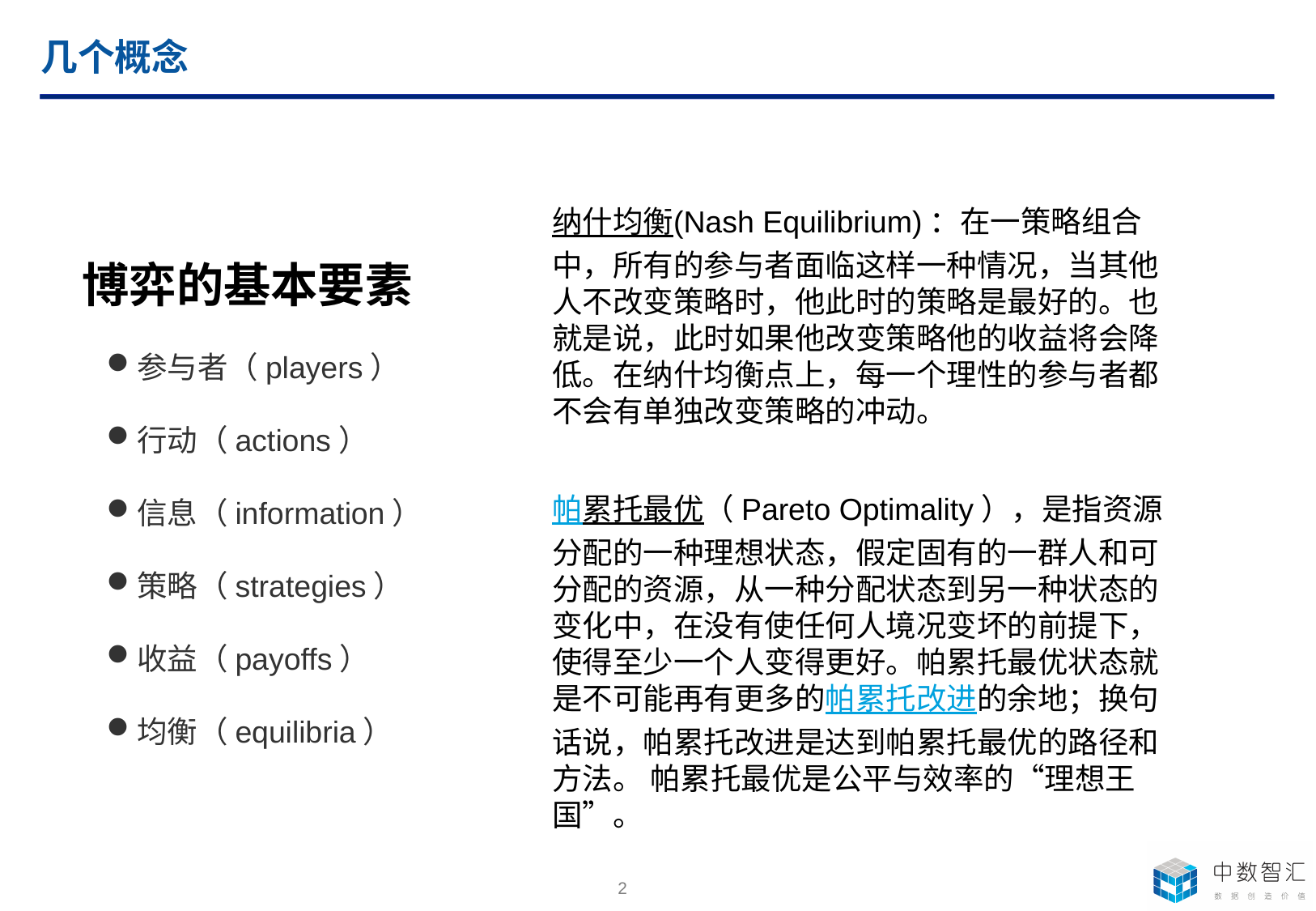

# 几个概念
博弈的基本要素
参与者（players）
行动（actions）
信息（information）
策略（strategies）
收益（payoffs）
均衡（equilibria）
纳什均衡(Nash Equilibrium)：在一策略组合中，所有的参与者面临这样一种情况，当其他人不改变策略时，他此时的策略是最好的。也就是说，此时如果他改变策略他的收益将会降低。在纳什均衡点上，每一个理性的参与者都不会有单独改变策略的冲动。
帕累托最优（Pareto Optimality），是指资源分配的一种理想状态，假定固有的一群人和可分配的资源，从一种分配状态到另一种状态的变化中，在没有使任何人境况变坏的前提下，使得至少一个人变得更好。帕累托最优状态就是不可能再有更多的帕累托改进的余地；换句话说，帕累托改进是达到帕累托最优的路径和方法。 帕累托最优是公平与效率的“理想王国”。